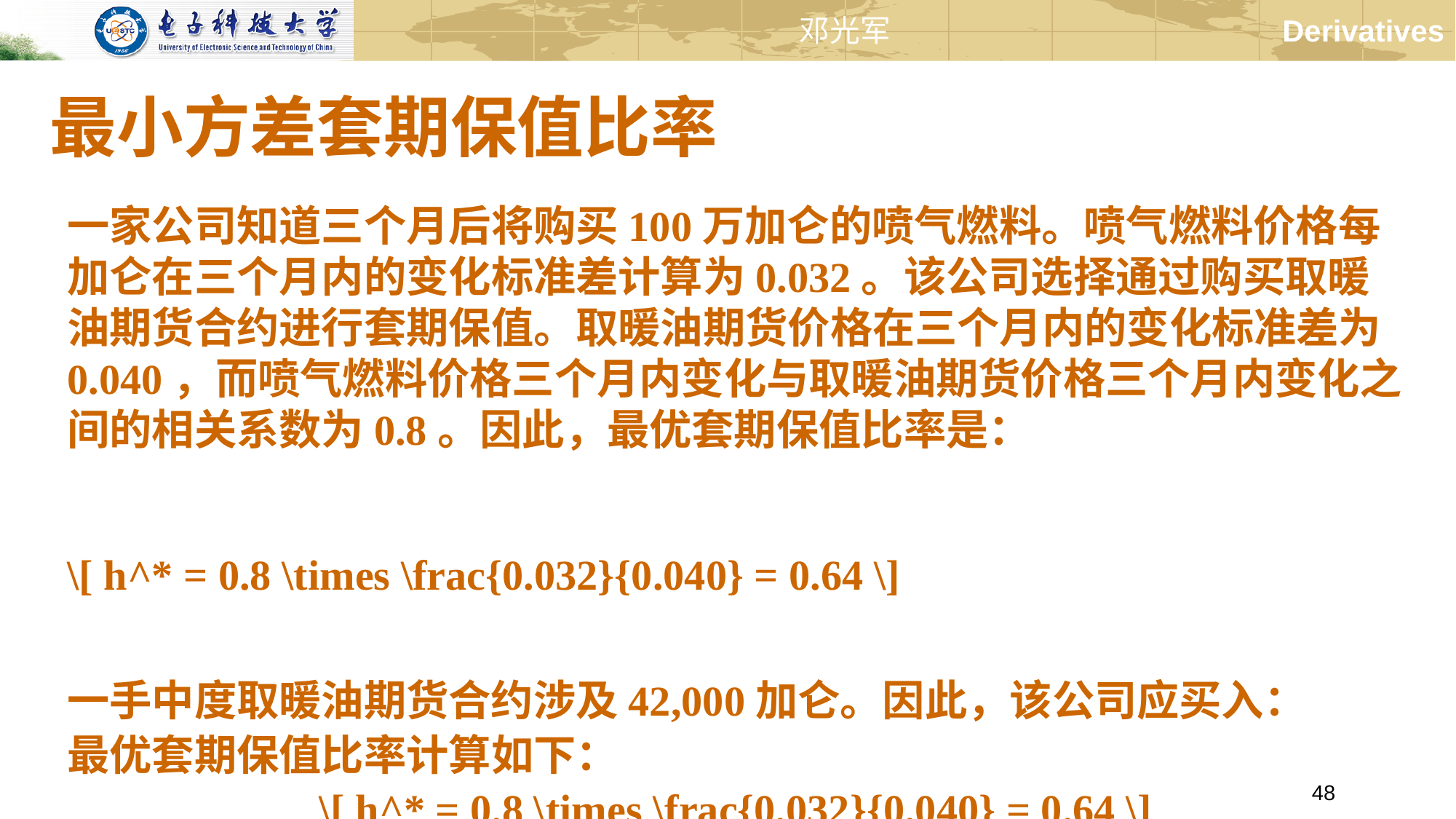

# 最小方差套期保值比率
一家公司知道三个月后将购买100万加仑的喷气燃料。喷气燃料价格每加仑在三个月内的变化标准差计算为0.032。该公司选择通过购买取暖油期货合约进行套期保值。取暖油期货价格在三个月内的变化标准差为0.040，而喷气燃料价格三个月内变化与取暖油期货价格三个月内变化之间的相关系数为0.8。因此，最优套期保值比率是：

\[ h^* = 0.8 \times \frac{0.032}{0.040} = 0.64 \]

一手中度取暖油期货合约涉及42,000加仑。因此，该公司应买入：
最优套期保值比率计算如下：
\[ h^* = 0.8 \times \frac{0.032}{0.040} = 0.64 \]
一份取暖油期货合约代表42,000加仑。因此，该公司应购买的合约数量为：

\( \text{所需合约数量} = \frac{\text{实际风险暴露}}{\text{每份合约覆盖的数量}} \times \text{最优套期保值比率} \)

即：

\( \text{所需合约数量} = \frac{1,000,000}{42,000} \times 0.64 \approx 15.24 \)

由于合约数量必须为整数，公司应购买 **15份取暖油期货合约**。
N*=0.64*1,000,000/42,000=15.2
合约。四舍五入到最接近的整数，需要15份合约。